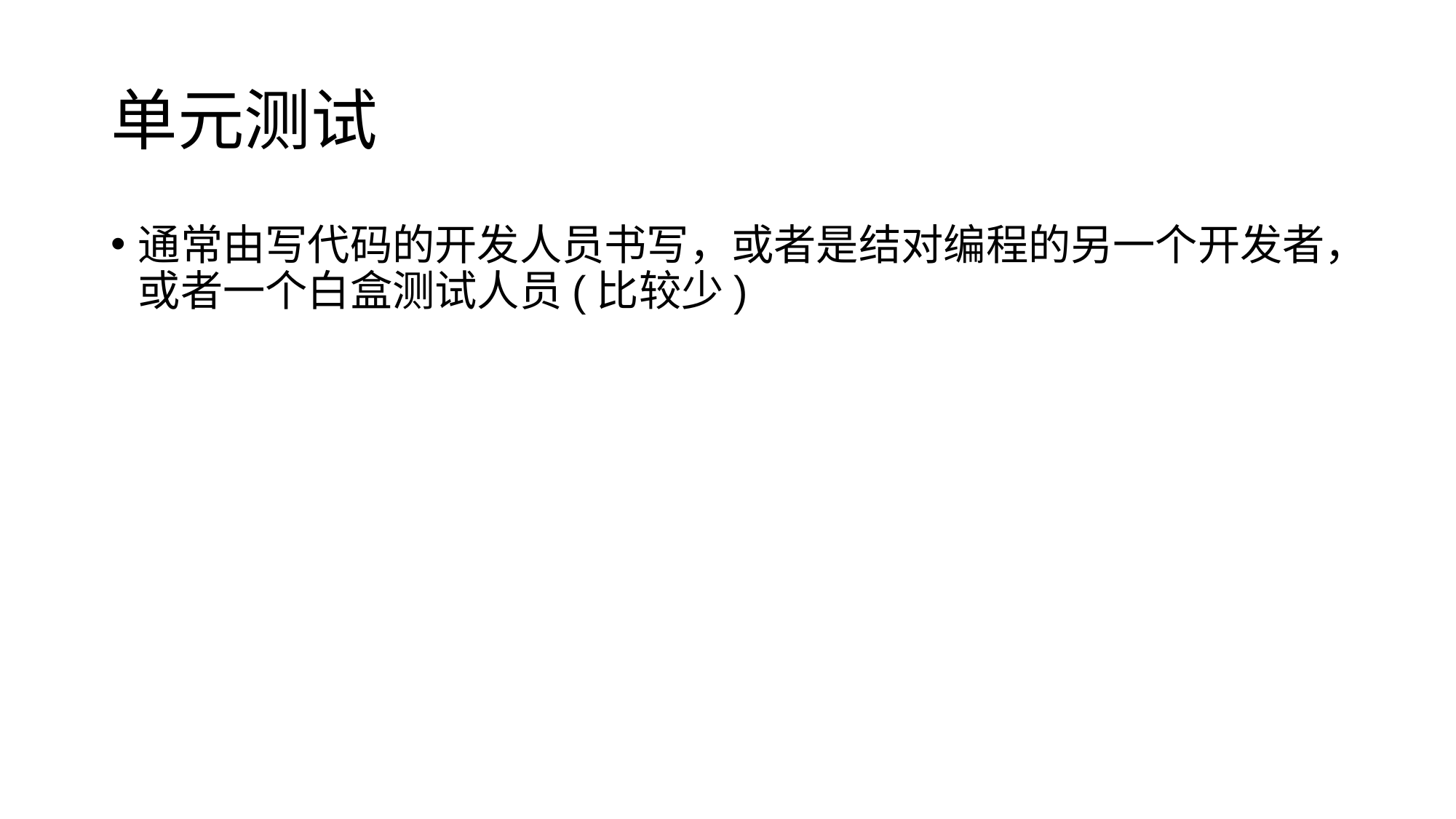

# 单元测试
通常由写代码的开发人员书写，或者是结对编程的另一个开发者，或者一个白盒测试人员(比较少)